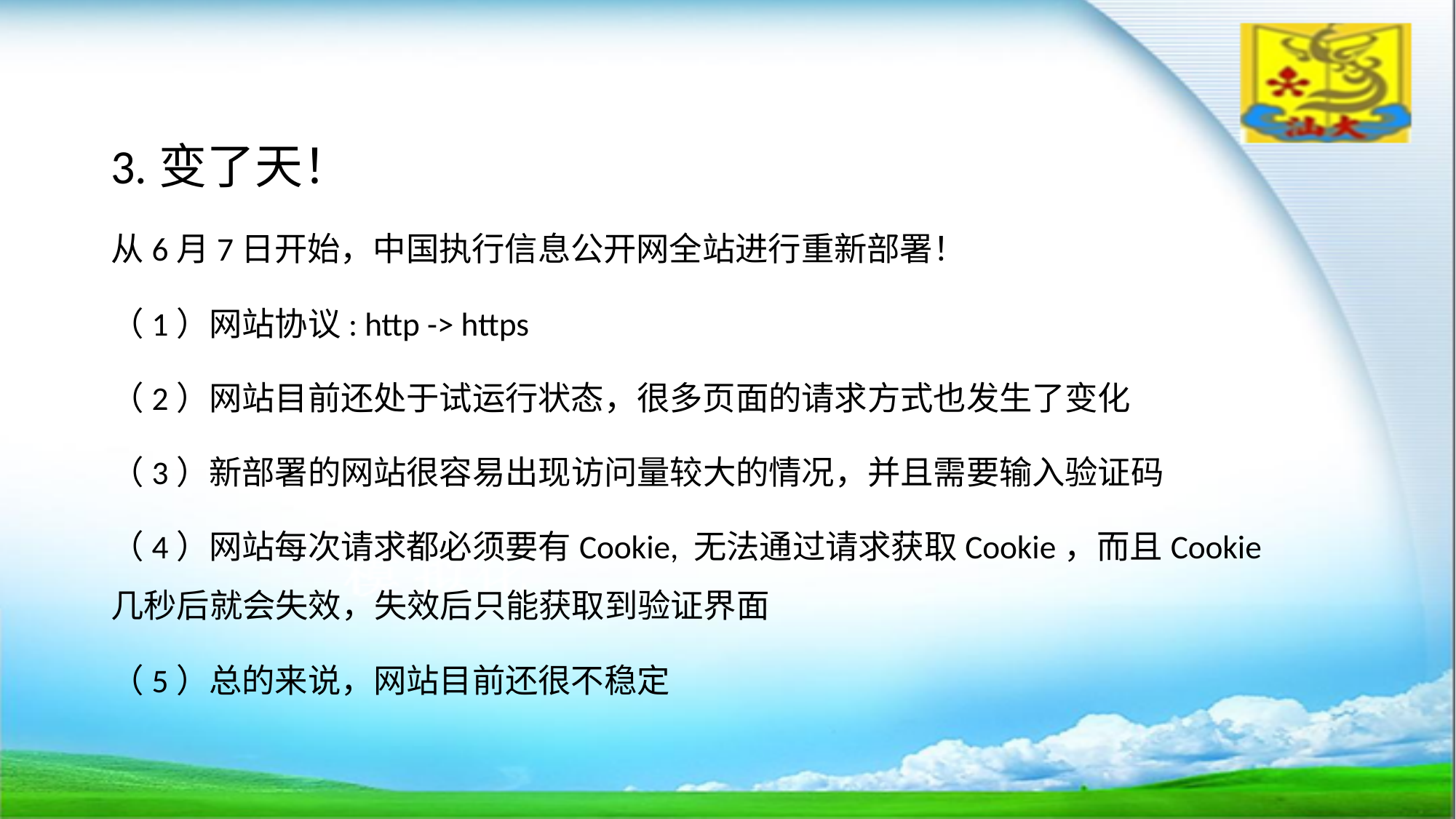

3.变了天！
从6月7日开始，中国执行信息公开网全站进行重新部署！
（1）网站协议: http -> https
（2）网站目前还处于试运行状态，很多页面的请求方式也发生了变化
（3）新部署的网站很容易出现访问量较大的情况，并且需要输入验证码
（4）网站每次请求都必须要有Cookie, 无法通过请求获取Cookie，而且Cookie几秒后就会失效，失效后只能获取到验证界面
（5）总的来说，网站目前还很不稳定